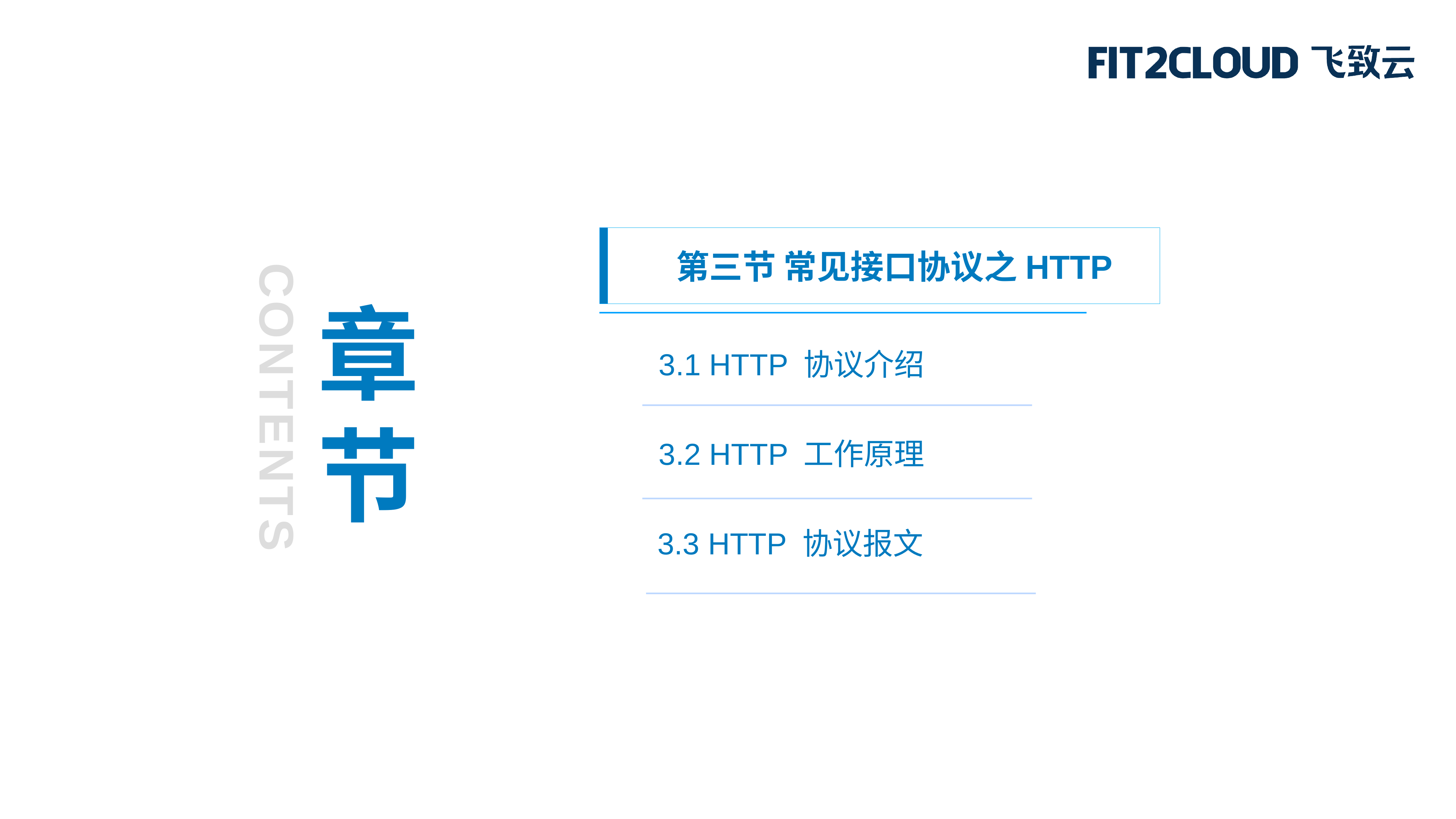

第三节 常见接口协议之HTTP
章
节

3.1 HTTP 协议介绍
CONTENTS

3.2 HTTP 工作原理

3.3 HTTP 协议报文